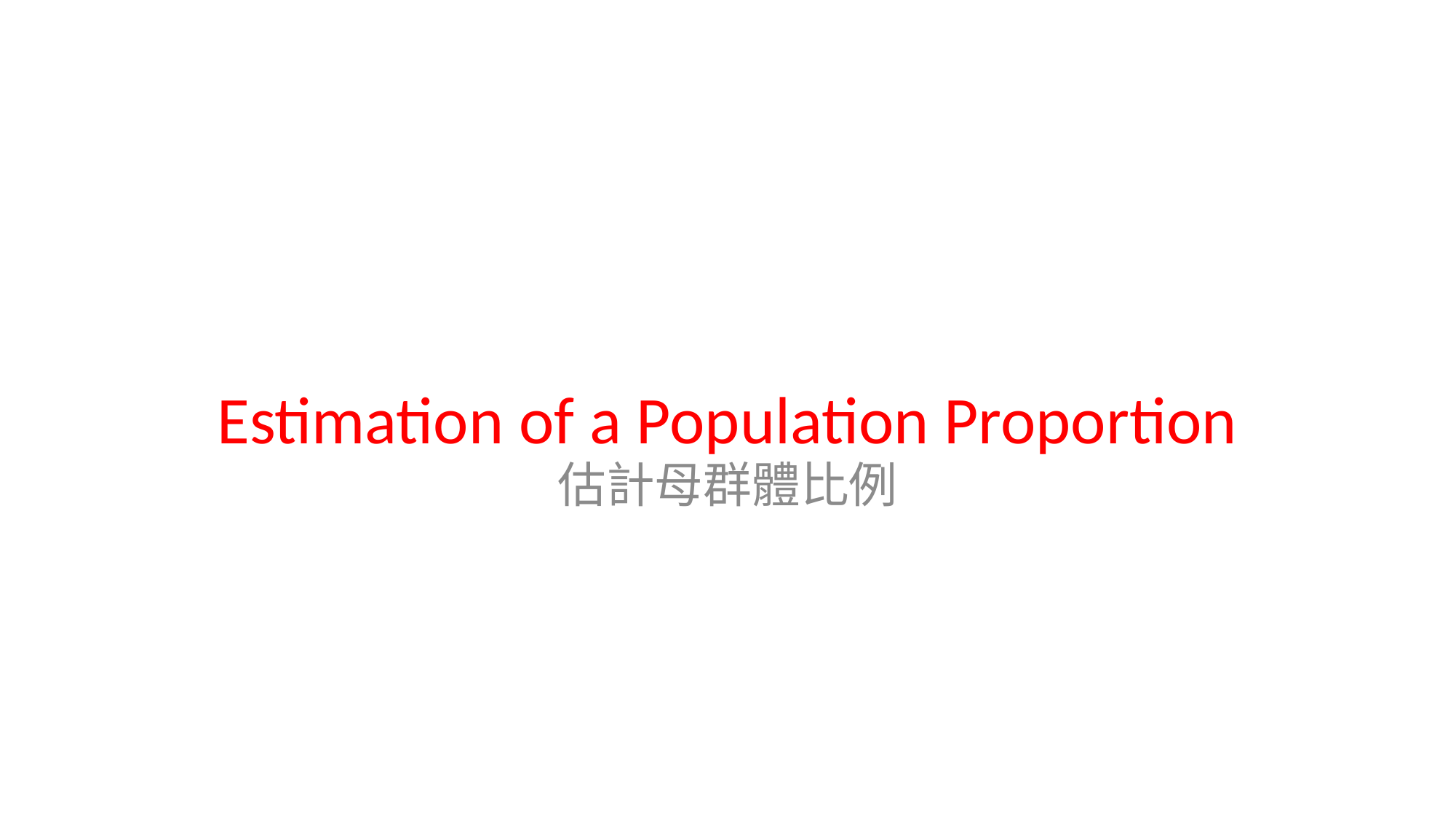

# Estimation of a Population Proportion
估計母群體比例